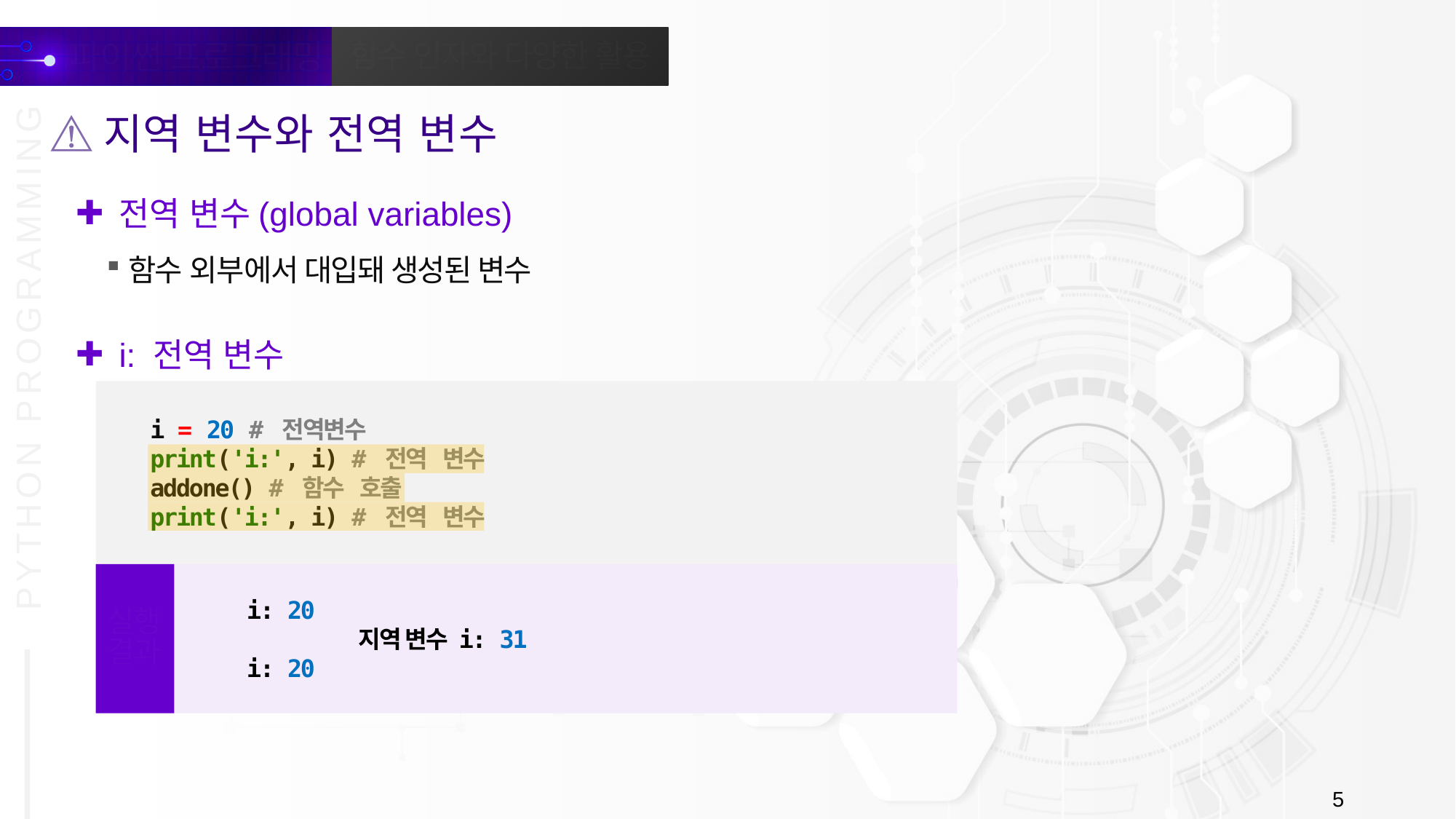

지역 변수와 전역 변수
전역 변수(global variables)
함수 외부에서 대입돼 생성된 변수
i: 전역 변수
i = 20 # 전역변수
print('i:', i) # 전역 변수
addone() # 함수 호출
print('i:', i) # 전역 변수

i: 20
        지역 변수 i: 31
i: 20

실행
결과
5